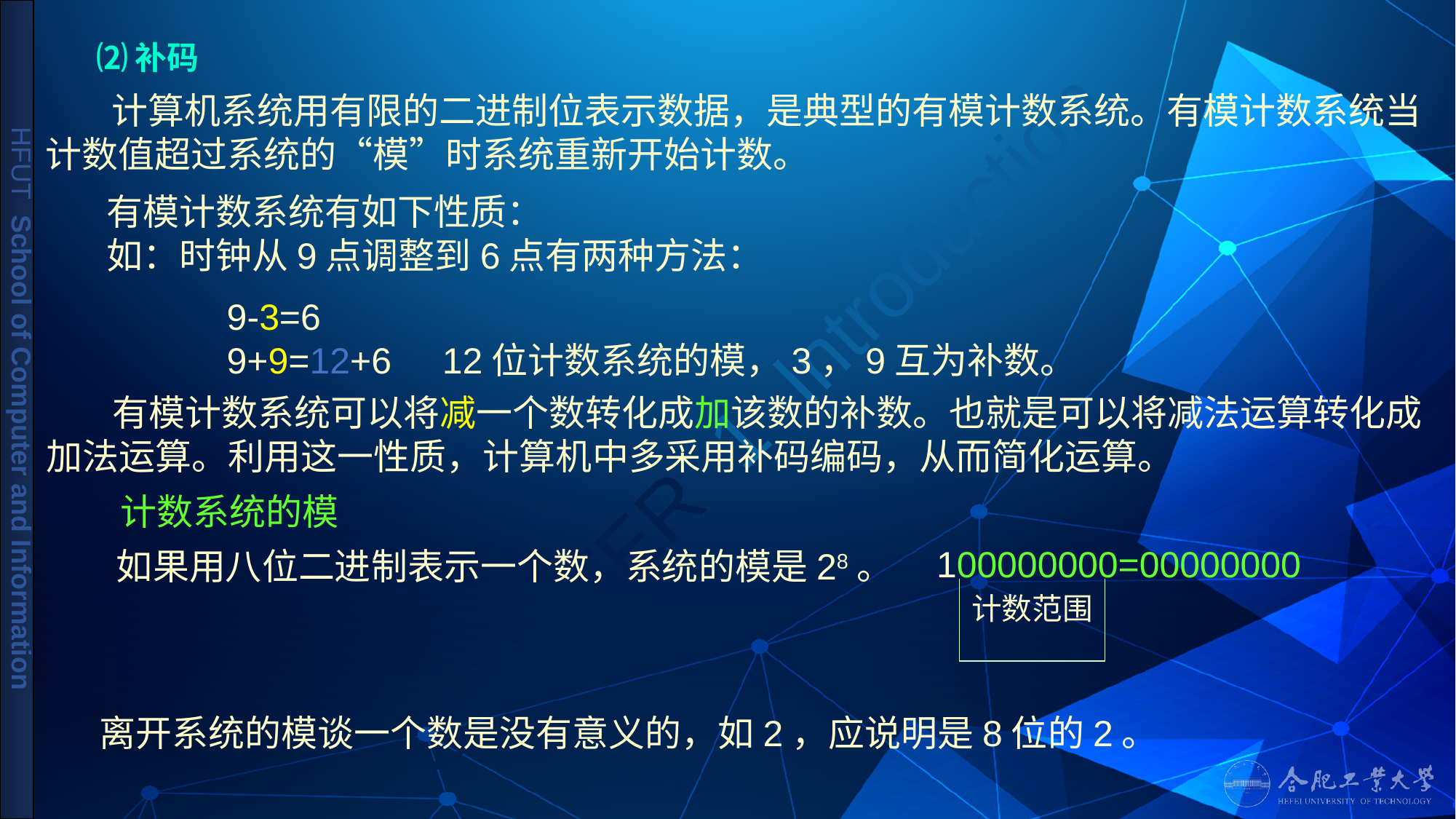

# ⑵补码
       计算机系统用有限的二进制位表示数据，是典型的有模计数系统。有模计数系统当计数值超过系统的“模”时系统重新开始计数。
有模计数系统有如下性质：
如：时钟从9点调整到6点有两种方法：
9-3=6
9+9=12+6     12位计数系统的模，3，9互为补数。
       有模计数系统可以将减一个数转化成加该数的补数。也就是可以将减法运算转化成加法运算。利用这一性质，计算机中多采用补码编码，从而简化运算。
计数系统的模
100000000=00000000
如果用八位二进制表示一个数，系统的模是28。
计数范围
离开系统的模谈一个数是没有意义的，如2，应说明是8位的2。